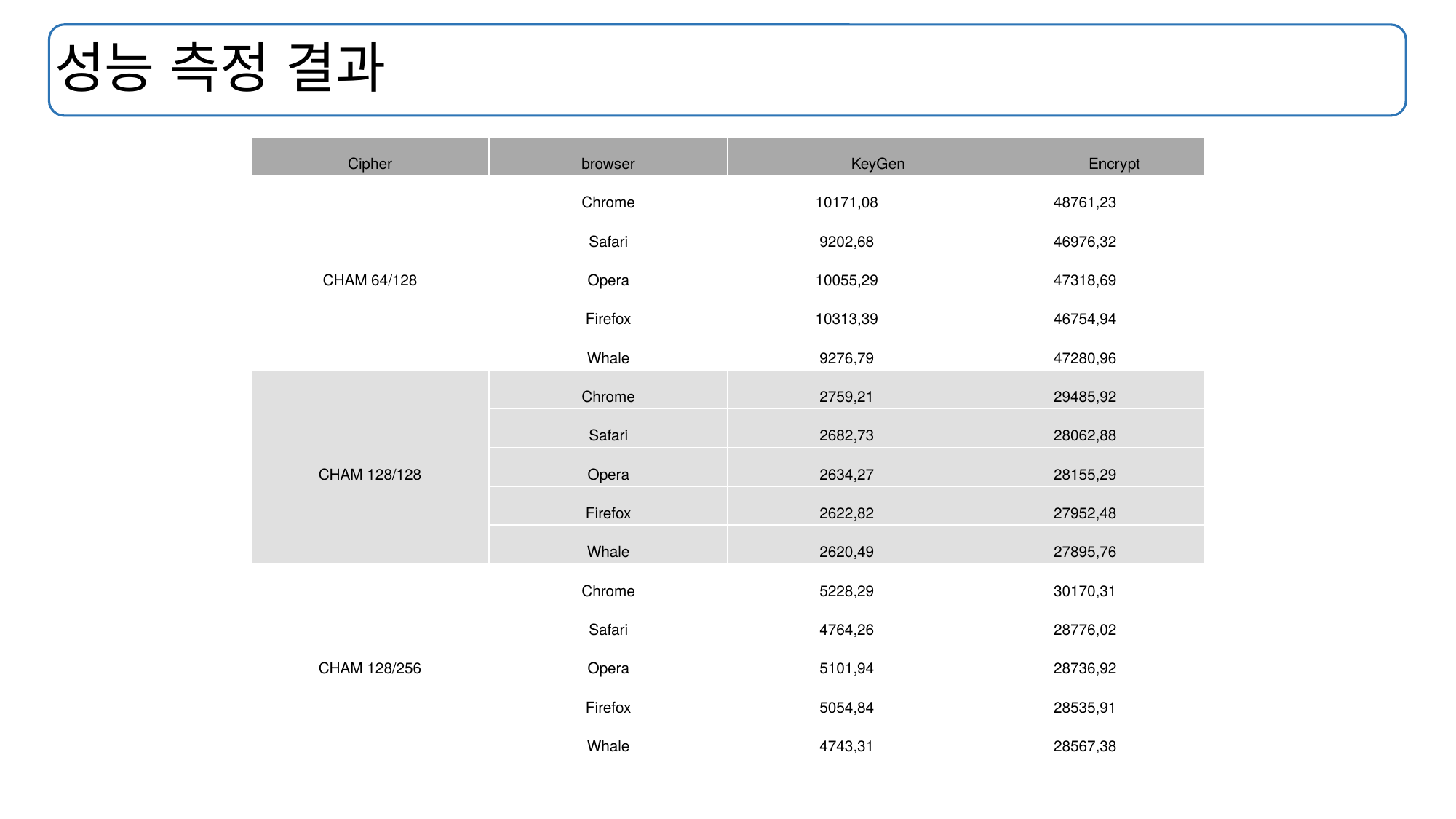

# 성능 측정 결과
| Cipher | browser | KeyGen | Encrypt |
| --- | --- | --- | --- |
| CHAM 64/128 | Chrome | 10171,08 | 48761,23 |
|  | Safari | 9202,68 | 46976,32 |
|  | Opera | 10055,29 | 47318,69 |
|  | Firefox | 10313,39 | 46754,94 |
|  | Whale | 9276,79 | 47280,96 |
| CHAM 128/128 | Chrome | 2759,21 | 29485,92 |
|  | Safari | 2682,73 | 28062,88 |
|  | Opera | 2634,27 | 28155,29 |
|  | Firefox | 2622,82 | 27952,48 |
|  | Whale | 2620,49 | 27895,76 |
| CHAM 128/256 | Chrome | 5228,29 | 30170,31 |
|  | Safari | 4764,26 | 28776,02 |
|  | Opera | 5101,94 | 28736,92 |
|  | Firefox | 5054,84 | 28535,91 |
|  | Whale | 4743,31 | 28567,38 |

9